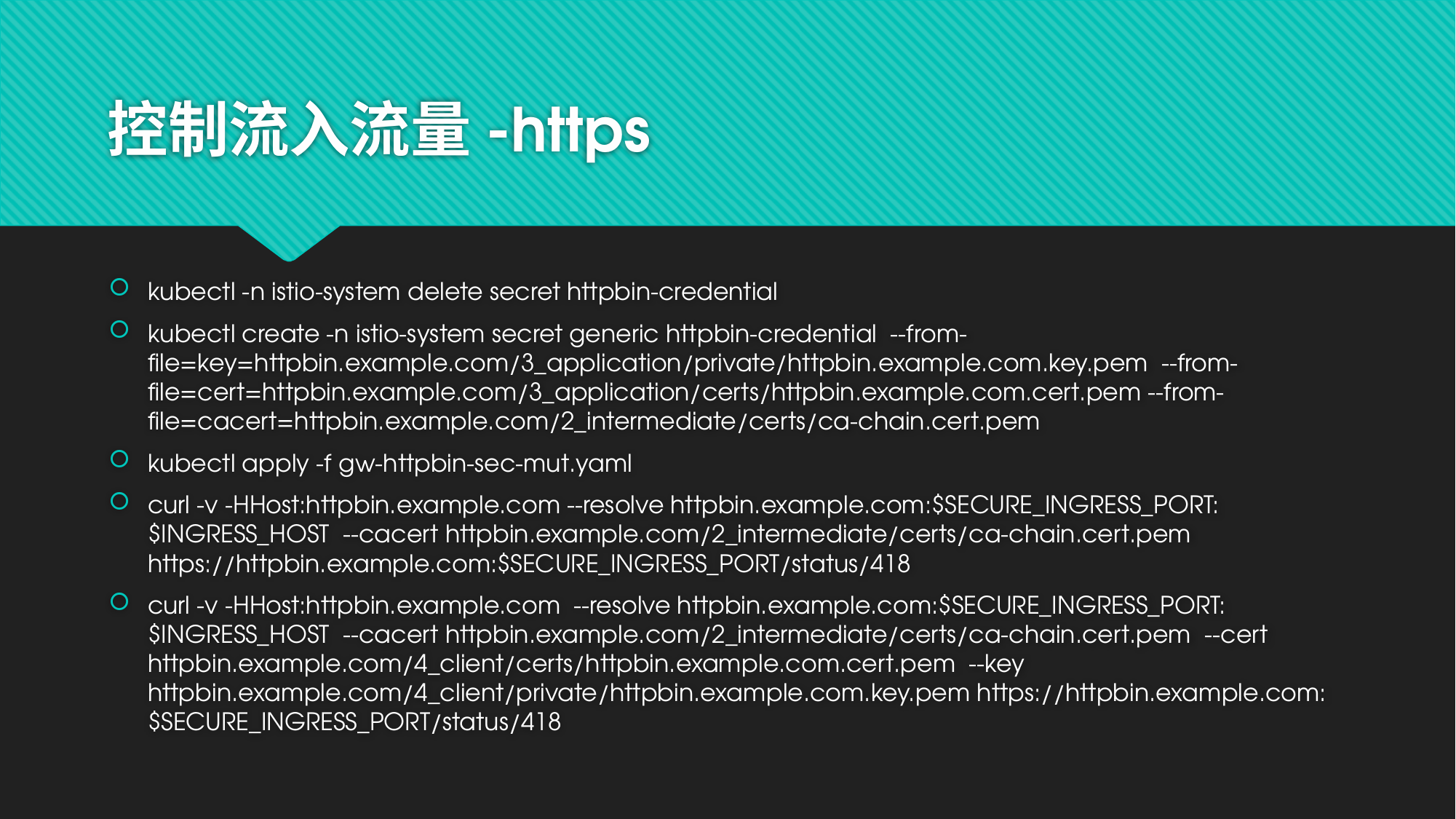

# 控制流入流量-https
kubectl -n istio-system delete secret httpbin-credential
kubectl create -n istio-system secret generic httpbin-credential  --from-file=key=httpbin.example.com/3_application/private/httpbin.example.com.key.pem  --from-file=cert=httpbin.example.com/3_application/certs/httpbin.example.com.cert.pem --from-file=cacert=httpbin.example.com/2_intermediate/certs/ca-chain.cert.pem
kubectl apply -f gw-httpbin-sec-mut.yaml
curl -v -HHost:httpbin.example.com --resolve httpbin.example.com:$SECURE_INGRESS_PORT:$INGRESS_HOST  --cacert httpbin.example.com/2_intermediate/certs/ca-chain.cert.pem https://httpbin.example.com:$SECURE_INGRESS_PORT/status/418
curl -v -HHost:httpbin.example.com  --resolve httpbin.example.com:$SECURE_INGRESS_PORT:$INGRESS_HOST  --cacert httpbin.example.com/2_intermediate/certs/ca-chain.cert.pem  --cert httpbin.example.com/4_client/certs/httpbin.example.com.cert.pem  --key httpbin.example.com/4_client/private/httpbin.example.com.key.pem https://httpbin.example.com:$SECURE_INGRESS_PORT/status/418